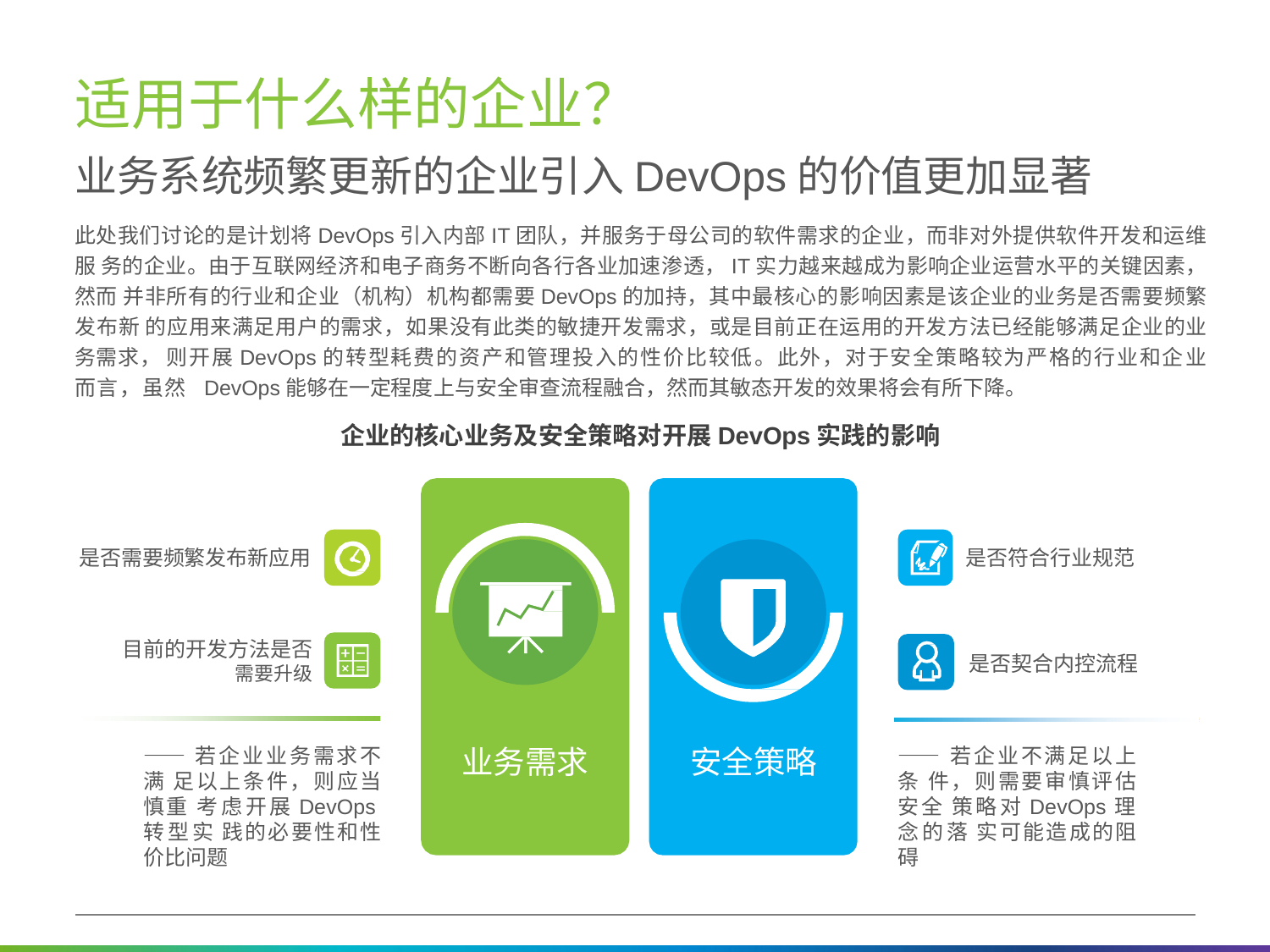

# 适用于什么样的企业？
业务系统频繁更新的企业引入DevOps的价值更加显著
此处我们讨论的是计划将DevOps引入内部IT团队，并服务于母公司的软件需求的企业，而非对外提供软件开发和运维服 务的企业。由于互联网经济和电子商务不断向各行各业加速渗透，IT实力越来越成为影响企业运营水平的关键因素，然而 并非所有的行业和企业（机构）机构都需要DevOps的加持，其中最核心的影响因素是该企业的业务是否需要频繁发布新 的应用来满足用户的需求，如果没有此类的敏捷开发需求，或是目前正在运用的开发方法已经能够满足企业的业务需求， 则开展DevOps的转型耗费的资产和管理投入的性价比较低。此外，对于安全策略较为严格的行业和企业而言，虽然  DevOps能够在一定程度上与安全审查流程融合，然而其敏态开发的效果将会有所下降。
企业的核心业务及安全策略对开展DevOps实践的影响

是否符合行业规范
是否需要频繁发布新应用

目前的开发方法是否
需要升级

是否契合内控流程

业务需求
安全策略
——若企业业务需求不满 足以上条件，则应当慎重 考虑开展DevOps转型实 践的必要性和性价比问题
——若企业不满足以上条 件，则需要审慎评估安全 策略对DevOps理念的落 实可能造成的阻碍

24